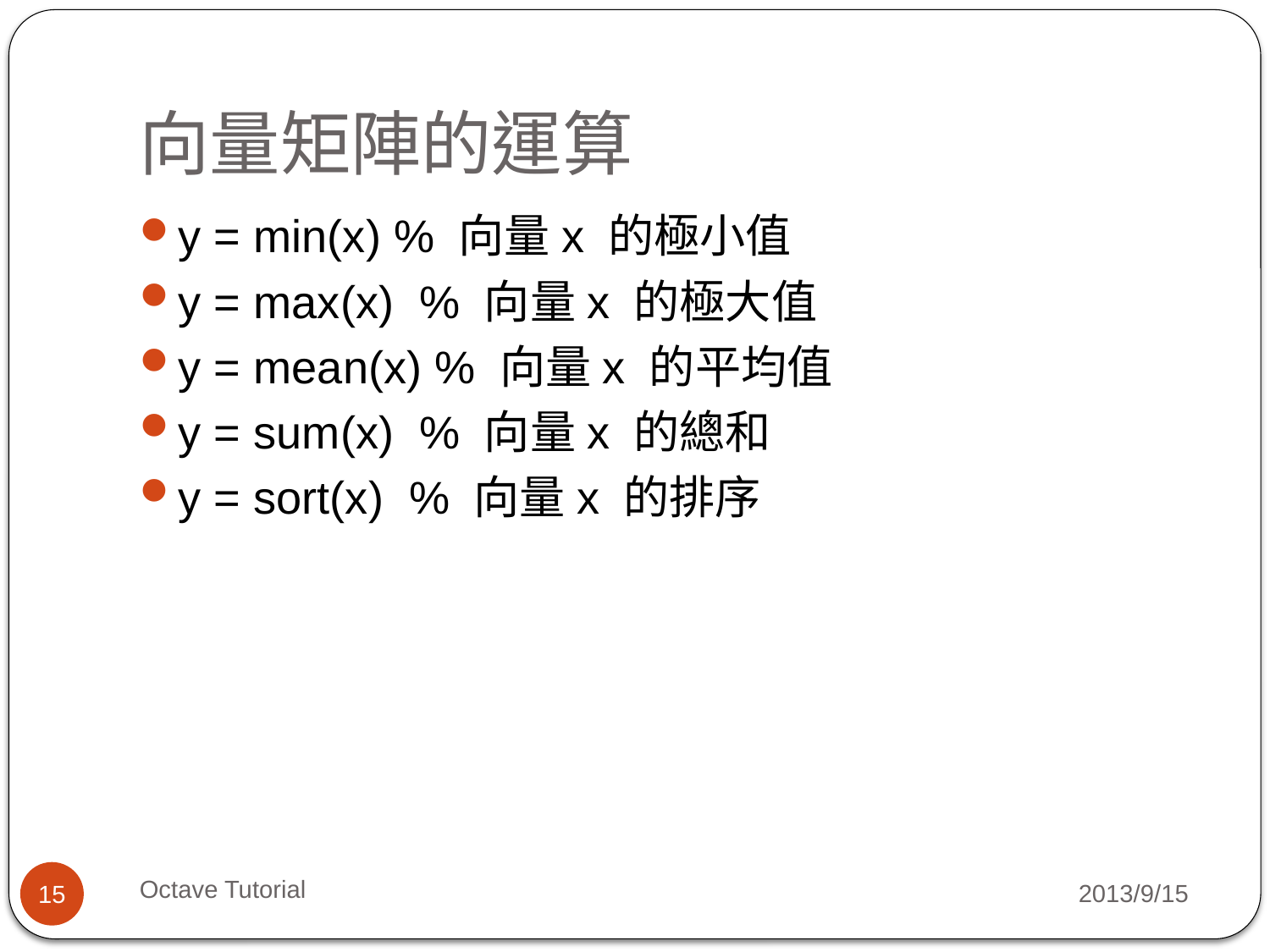

# 向量矩陣的運算
y = min(x) % 向量x 的極小值
y = max(x)  % 向量x 的極大值
y = mean(x) % 向量x 的平均值
y = sum(x)  % 向量x 的總和
y = sort(x)  % 向量x 的排序
Octave Tutorial
2013/9/15
15